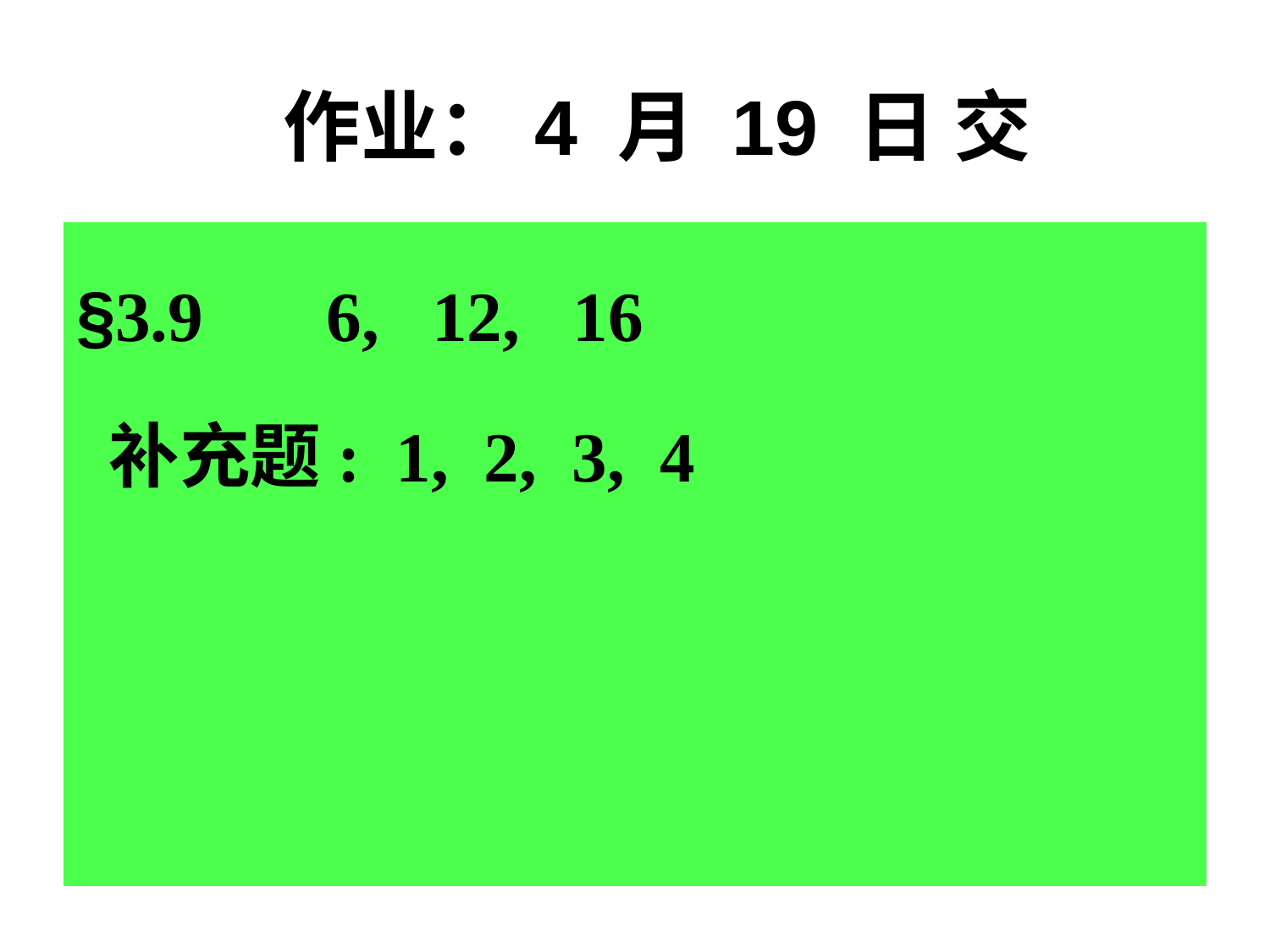

作业：4 月 19 日 交
§3.9       6,   12,   16
 补充题:  1,  2,  3,  4